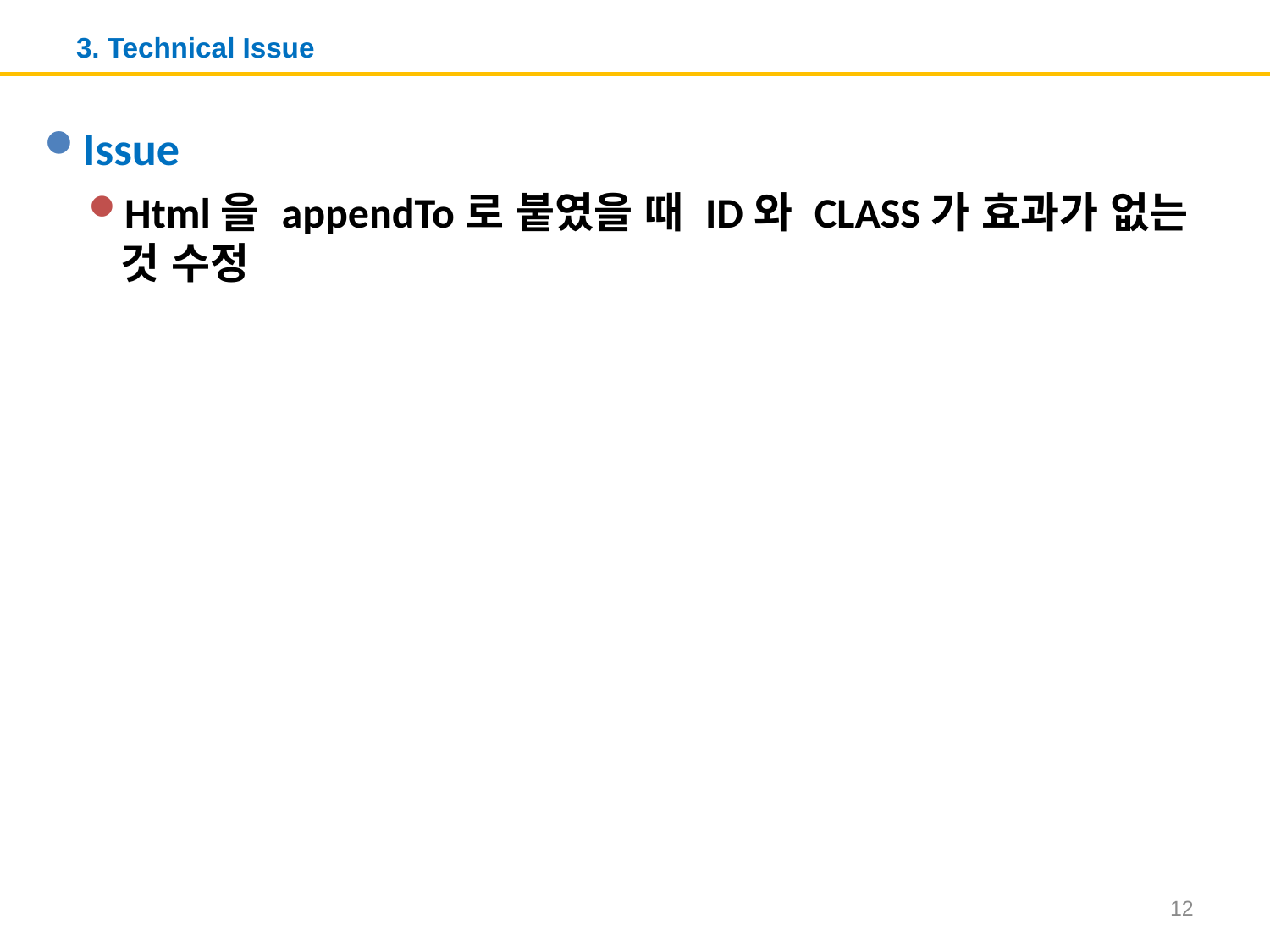

# 3. Technical Issue
Issue
Html을 appendTo로 붙였을 때 ID와 CLASS가 효과가 없는 것 수정
12